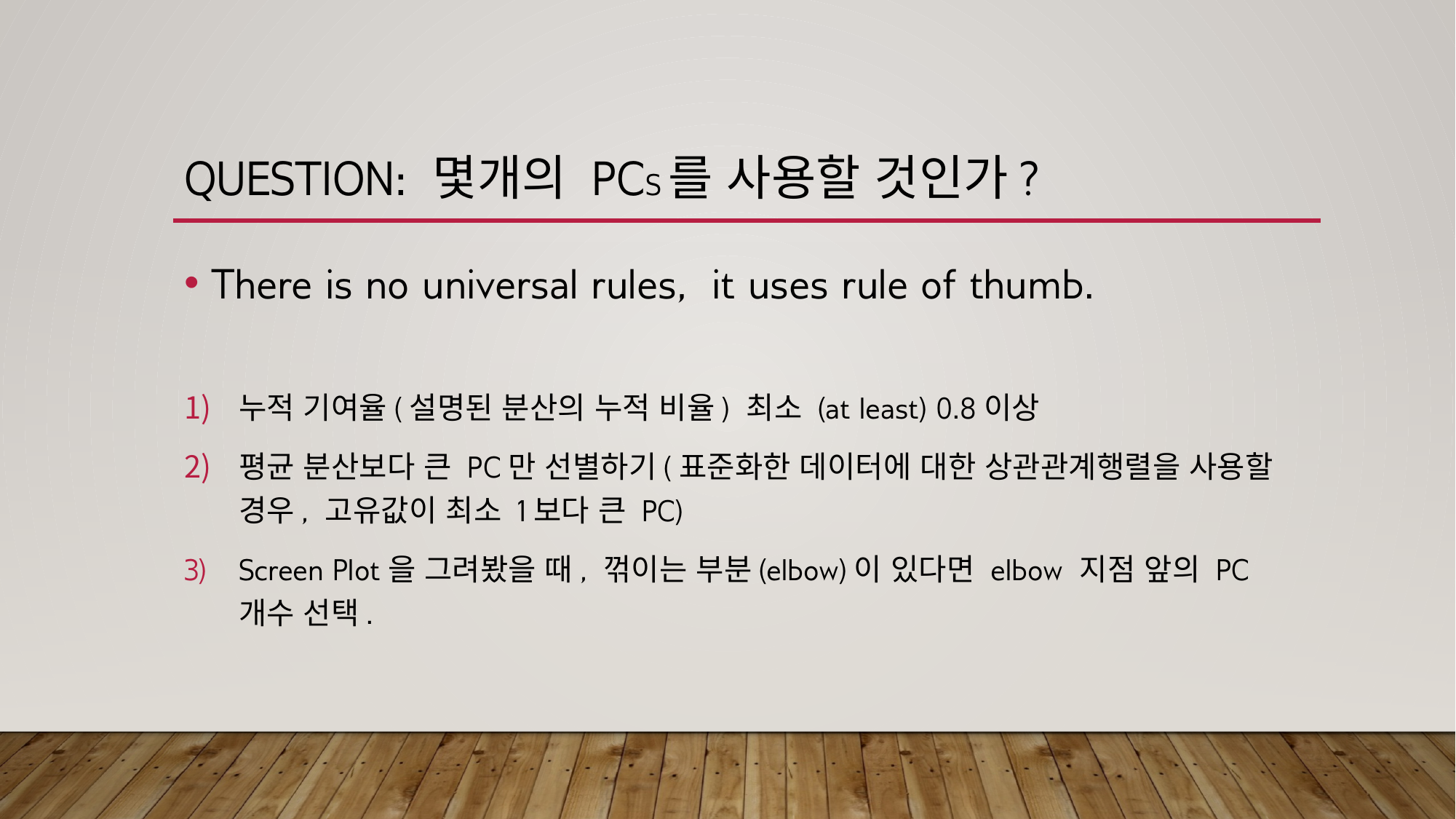

# Question: 몇개의 PCs를 사용할 것인가?
There is no universal rules,  it uses rule of thumb.

누적 기여율(설명된 분산의 누적 비율) 최소 (at least) 0.8이상
평균 분산보다 큰 PC만 선별하기(표준화한 데이터에 대한 상관관계행렬을 사용할 경우, 고유값이 최소 1보다 큰 PC)
Screen Plot을 그려봤을 때, 꺾이는 부분(elbow)이 있다면 elbow 지점 앞의 PC 개수 선택.